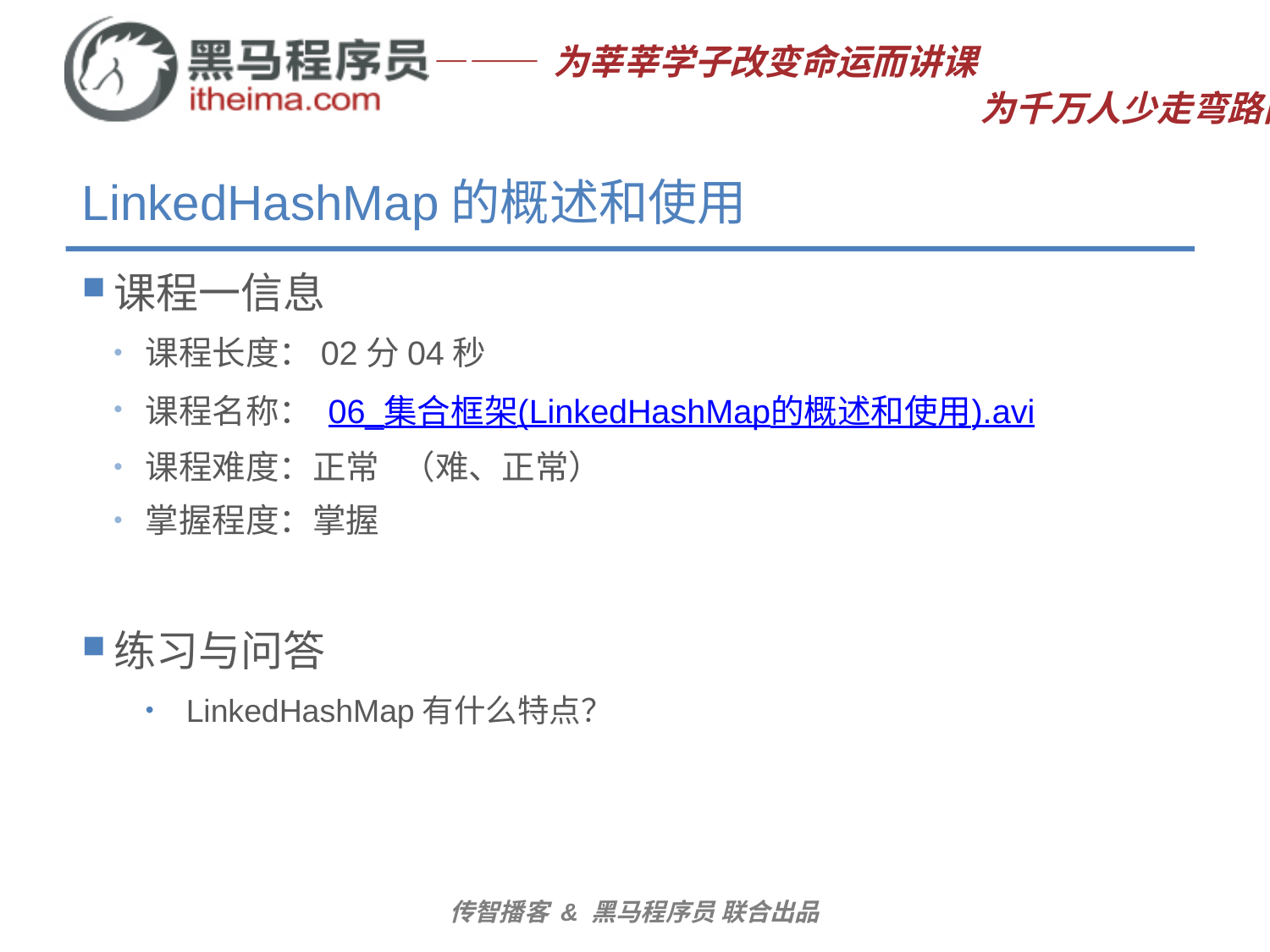

# LinkedHashMap的概述和使用
课程一信息
课程长度：02分04秒
课程名称： 06_集合框架(LinkedHashMap的概述和使用).avi
课程难度：正常   （难、正常）
掌握程度：掌握

练习与问答
 LinkedHashMap有什么特点？